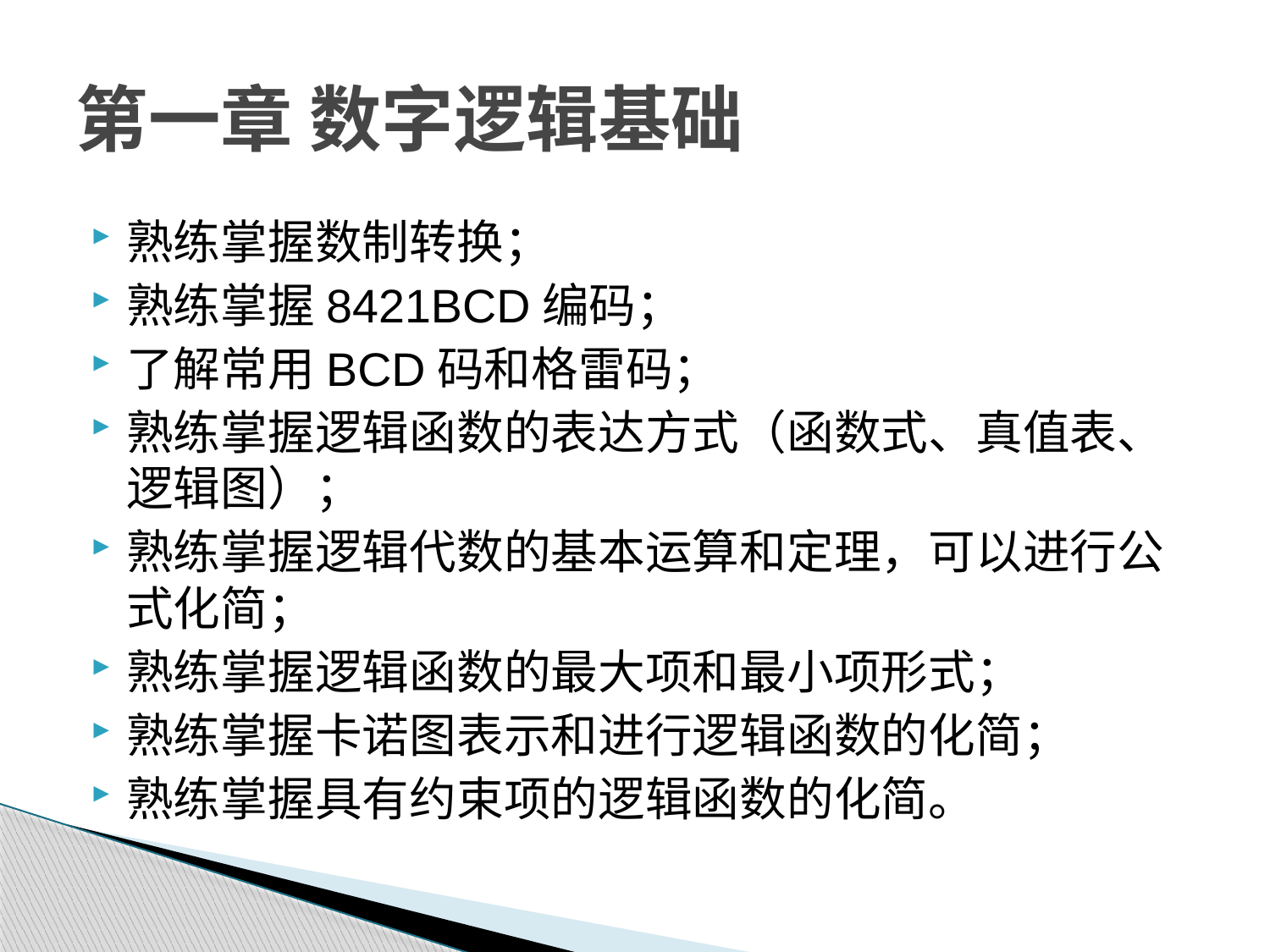

# 第一章 数字逻辑基础
熟练掌握数制转换；
熟练掌握8421BCD编码；
了解常用BCD码和格雷码；
熟练掌握逻辑函数的表达方式（函数式、真值表、逻辑图）；
熟练掌握逻辑代数的基本运算和定理，可以进行公式化简；
熟练掌握逻辑函数的最大项和最小项形式；
熟练掌握卡诺图表示和进行逻辑函数的化简；
熟练掌握具有约束项的逻辑函数的化简。